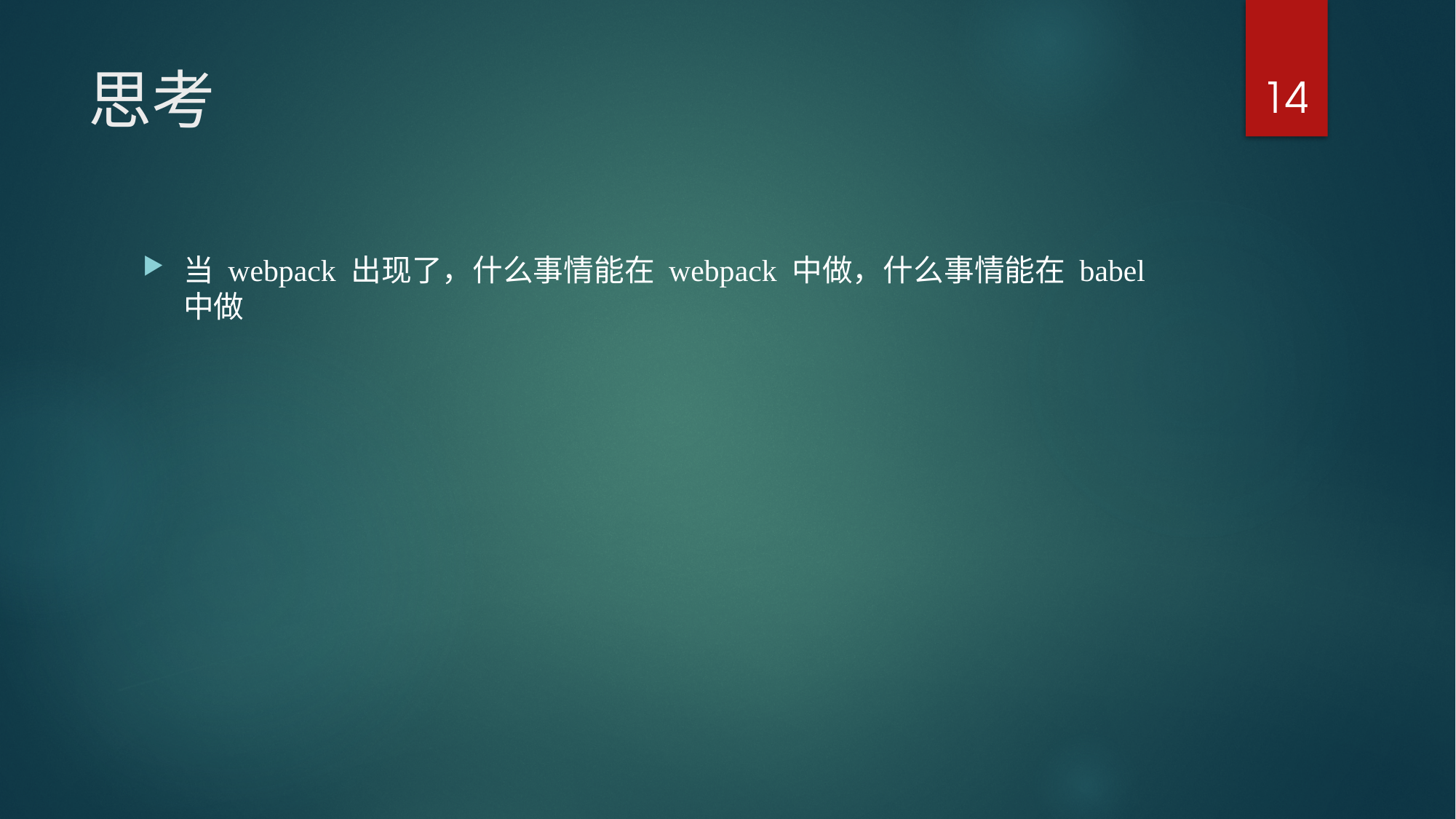

14
# 思考
当 webpack 出现了，什么事情能在 webpack 中做，什么事情能在 babel 中做